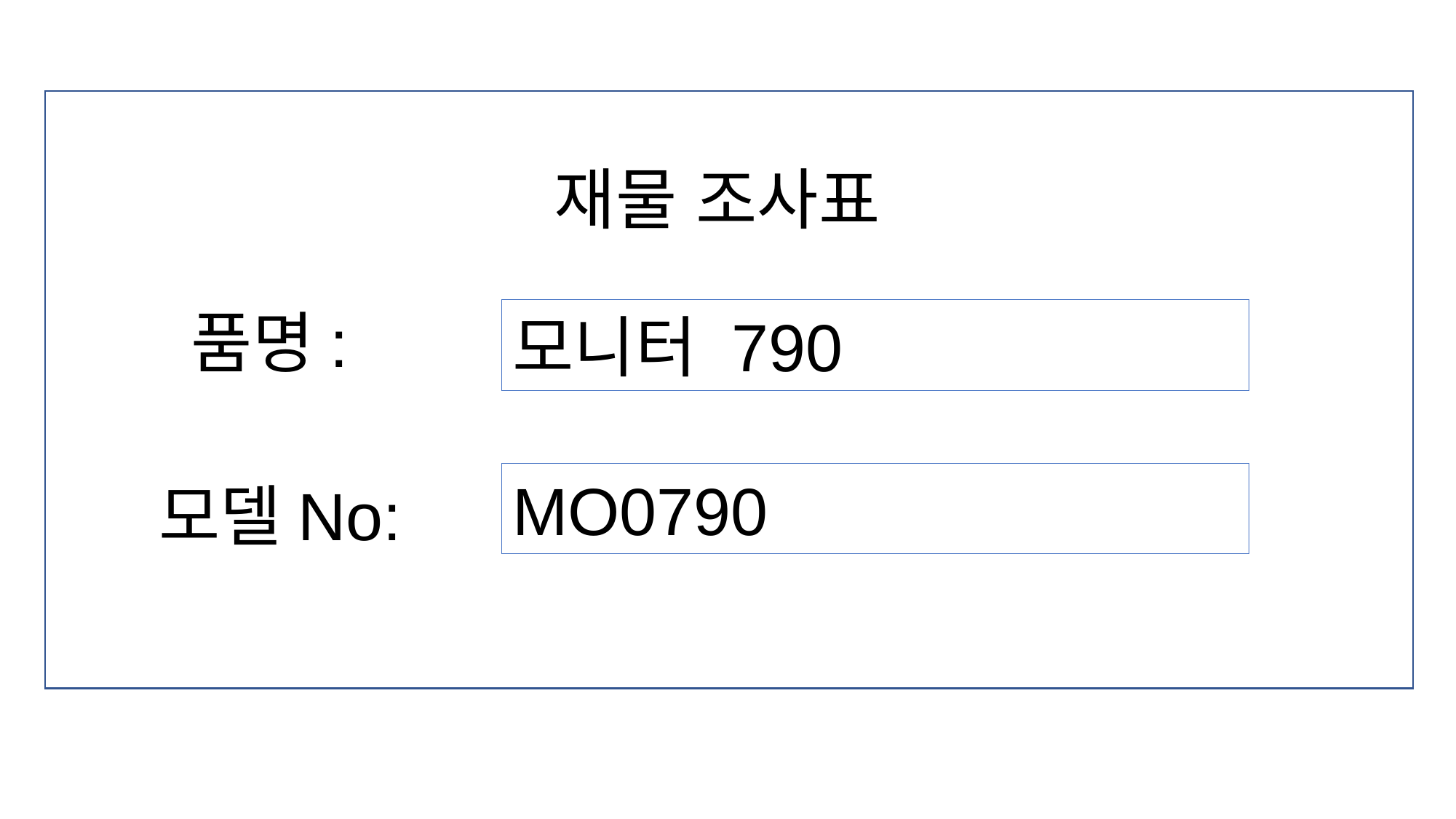

재물 조사표
품명:
모니터 790
MO0790
모델No: